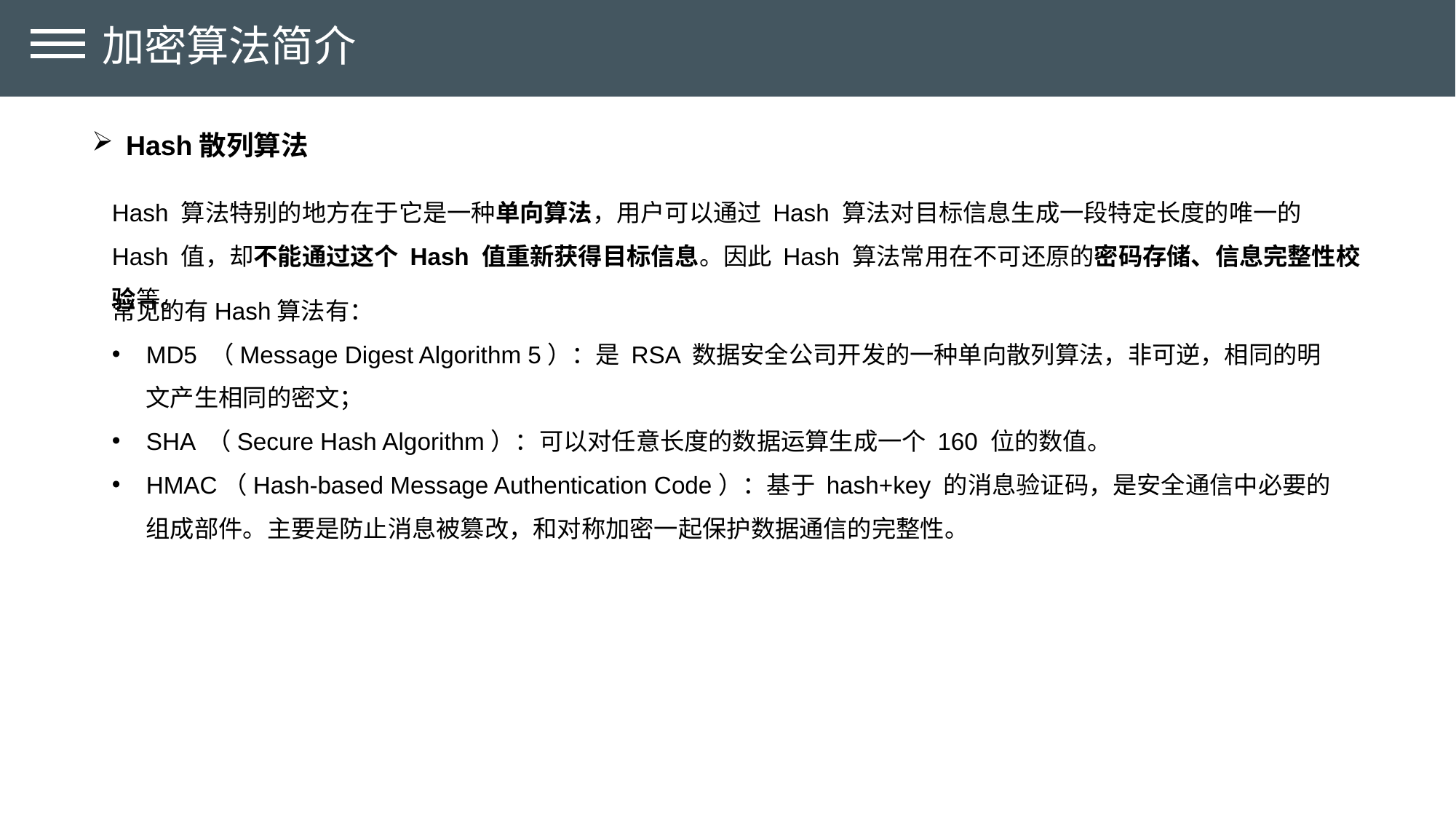

加密算法简介
Hash散列算法
Hash 算法特别的地方在于它是一种单向算法，用户可以通过 Hash 算法对目标信息生成一段特定长度的唯一的 Hash 值，却不能通过这个 Hash 值重新获得目标信息。因此 Hash 算法常用在不可还原的密码存储、信息完整性校验等。
常见的有Hash算法有：
MD5 （Message Digest Algorithm 5）：是 RSA 数据安全公司开发的一种单向散列算法，非可逆，相同的明文产生相同的密文；
SHA （Secure Hash Algorithm）：可以对任意长度的数据运算生成一个 160 位的数值。
HMAC（Hash-based Message Authentication Code）：基于 hash+key 的消息验证码，是安全通信中必要的组成部件。主要是防止消息被篡改，和对称加密一起保护数据通信的完整性。